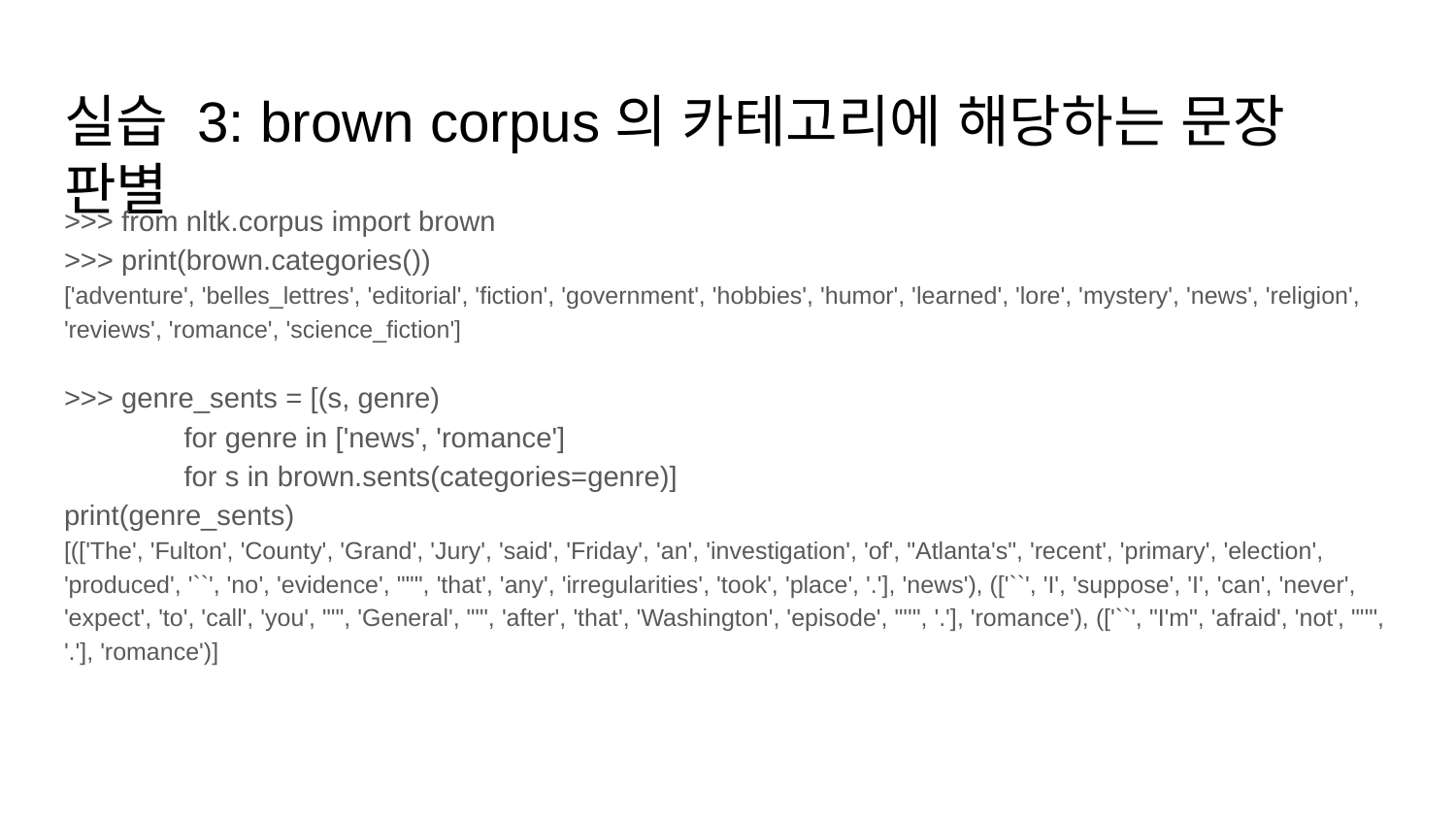

# 실습 3: brown corpus의 카테고리에 해당하는 문장 판별
>>> from nltk.corpus import brown
>>> print(brown.categories())
['adventure', 'belles_lettres', 'editorial', 'fiction', 'government', 'hobbies', 'humor', 'learned', 'lore', 'mystery', 'news', 'religion', 'reviews', 'romance', 'science_fiction']
>>> genre_sents = [(s, genre)
               for genre in ['news', 'romance']
               for s in brown.sents(categories=genre)]
print(genre_sents)
[(['The', 'Fulton', 'County', 'Grand', 'Jury', 'said', 'Friday', 'an', 'investigation', 'of', "Atlanta's", 'recent', 'primary', 'election', 'produced', '``', 'no', 'evidence', "''", 'that', 'any', 'irregularities', 'took', 'place', '.'], 'news'), (['``', 'I', 'suppose', 'I', 'can', 'never', 'expect', 'to', 'call', 'you', "'", 'General', "'", 'after', 'that', 'Washington', 'episode', "''", '.'], 'romance'), (['``', "I'm", 'afraid', 'not', "''", '.'], 'romance')]